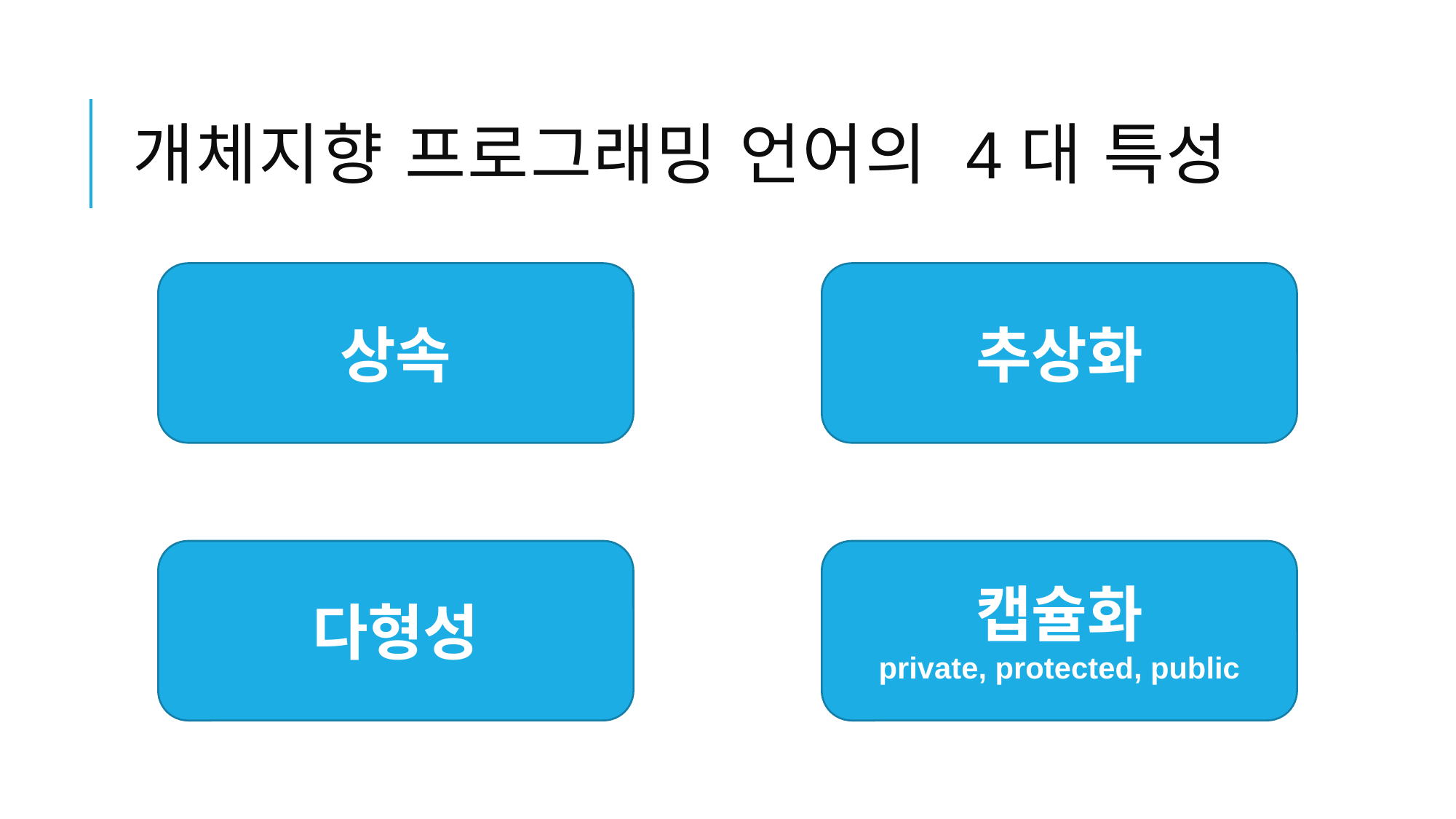

# 개체지향 프로그래밍 언어의 4대 특성
상속
추상화
다형성
캡슐화
private, protected, public